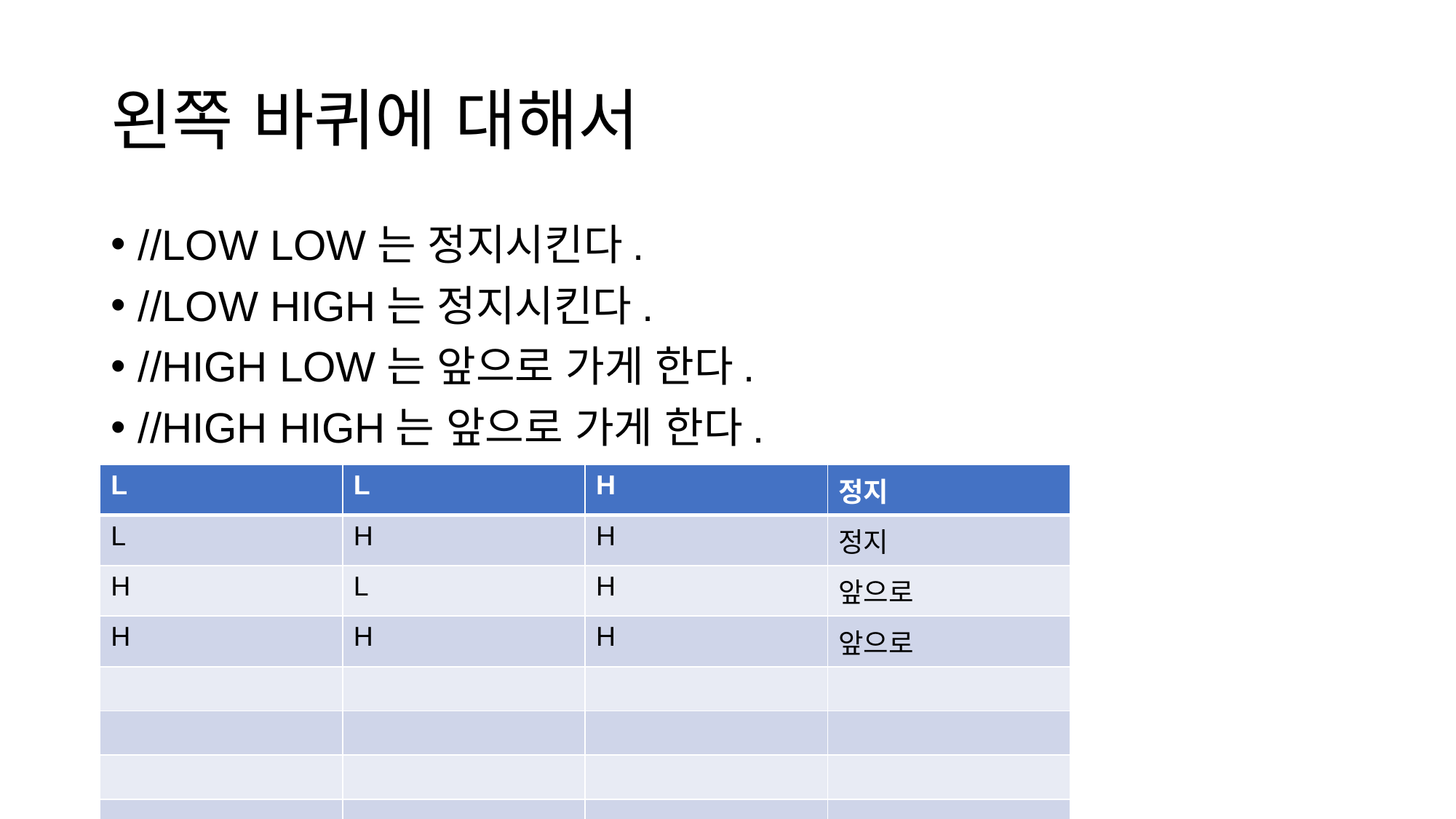

# 왼쪽 바퀴에 대해서
//LOW LOW는 정지시킨다.
//LOW HIGH는 정지시킨다.
//HIGH LOW는 앞으로 가게 한다.
//HIGH HIGH는 앞으로 가게 한다.

| L | L | H | 정지 |
| --- | --- | --- | --- |
| L | H | H | 정지 |
| H | L | H | 앞으로 |
| H | H | H | 앞으로 |
|  |  |  |  |
|  |  |  |  |
|  |  |  |  |
|  |  |  |  |